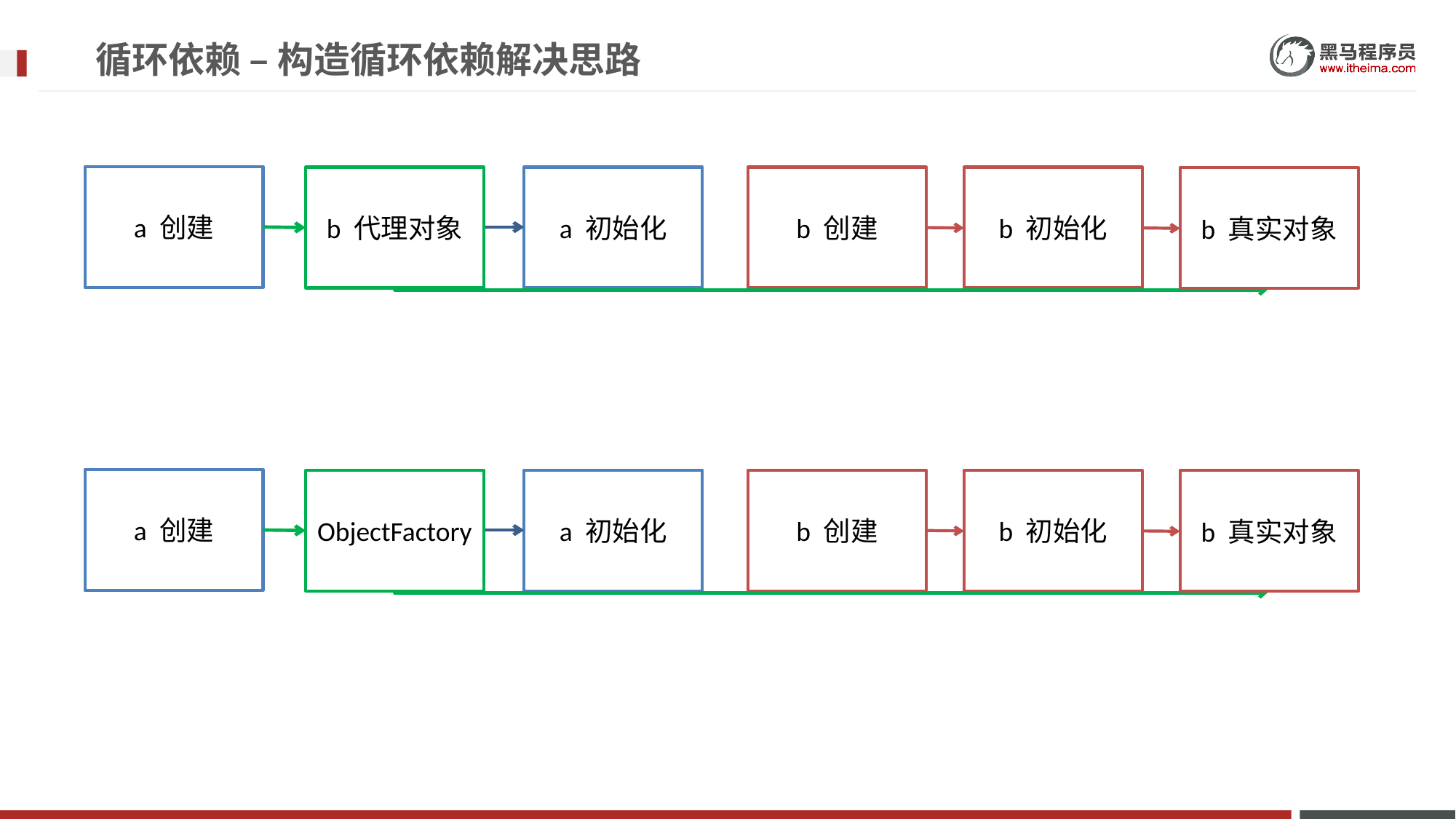

# 循环依赖 – 构造循环依赖解决思路
a 创建
a 初始化
b 代理对象
b 创建
b 初始化
b 真实对象
a 创建
a 初始化
ObjectFactory
b 创建
b 初始化
b 真实对象